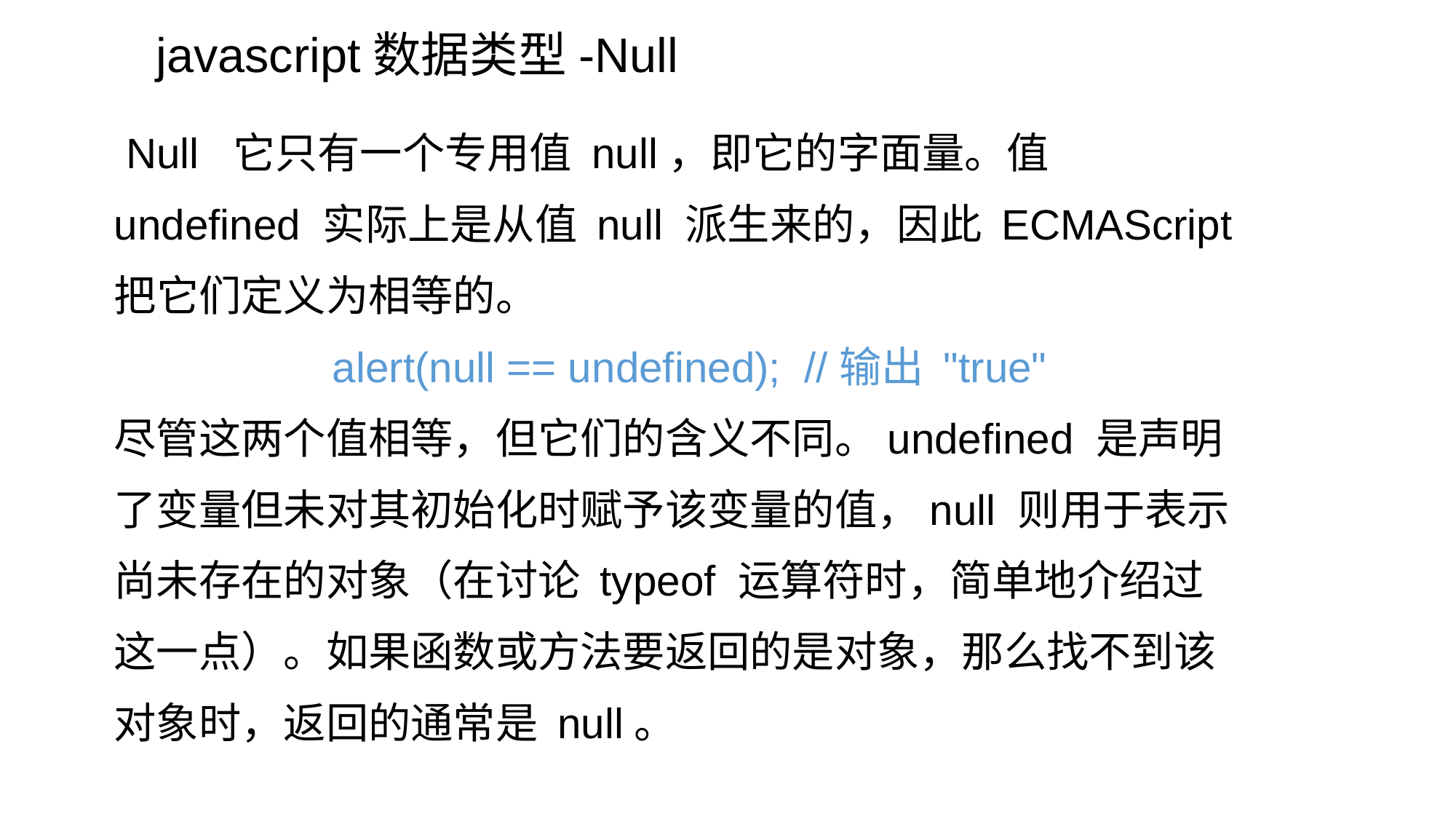

javascript数据类型-Null
 Null  它只有一个专用值 null，即它的字面量。值 undefined 实际上是从值 null 派生来的，因此 ECMAScript 把它们定义为相等的。
		alert(null == undefined);  //输出 "true"
尽管这两个值相等，但它们的含义不同。undefined 是声明了变量但未对其初始化时赋予该变量的值，null 则用于表示尚未存在的对象（在讨论 typeof 运算符时，简单地介绍过这一点）。如果函数或方法要返回的是对象，那么找不到该对象时，返回的通常是 null。